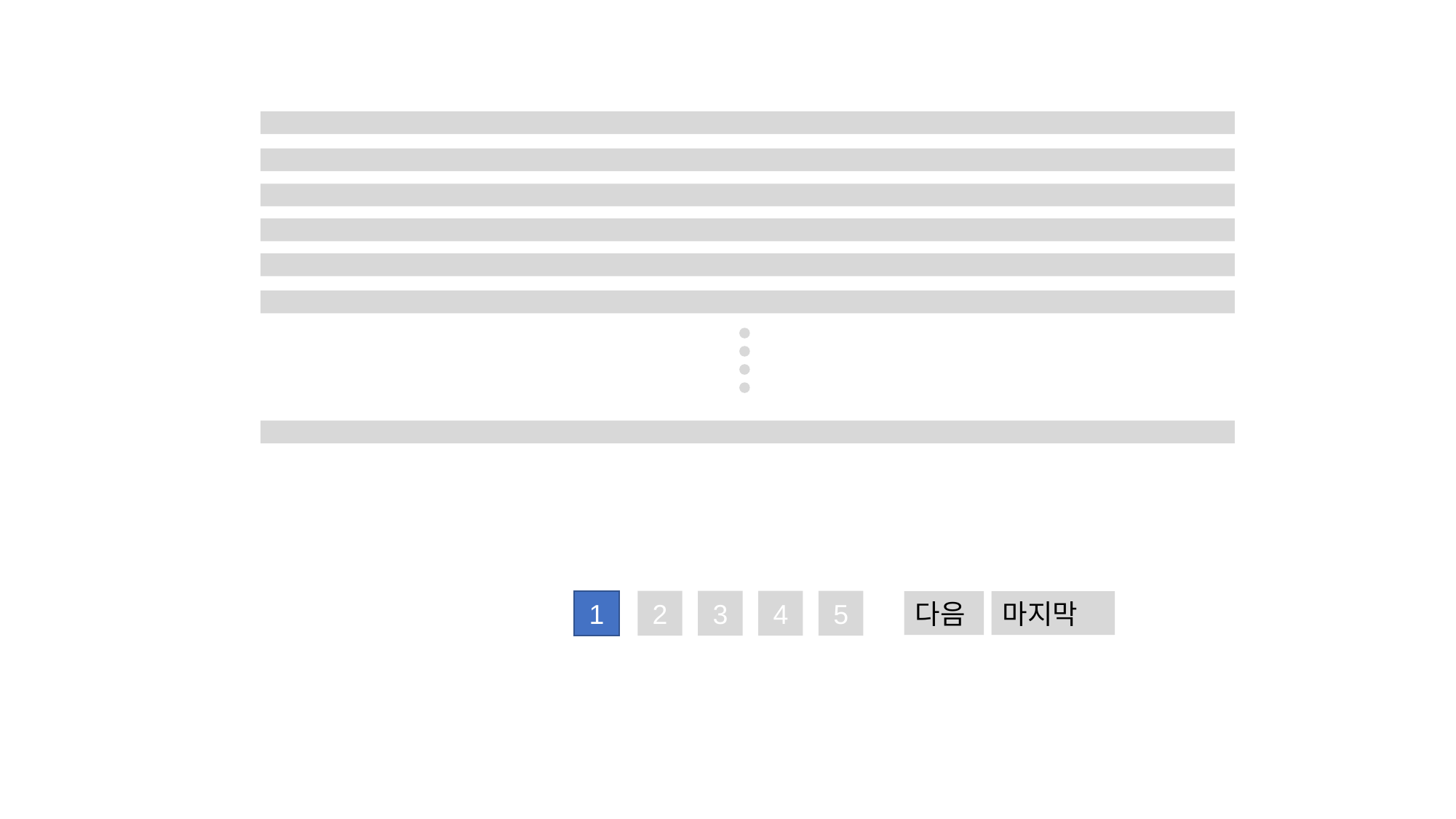

1
2
3
4
5
다음
마지막